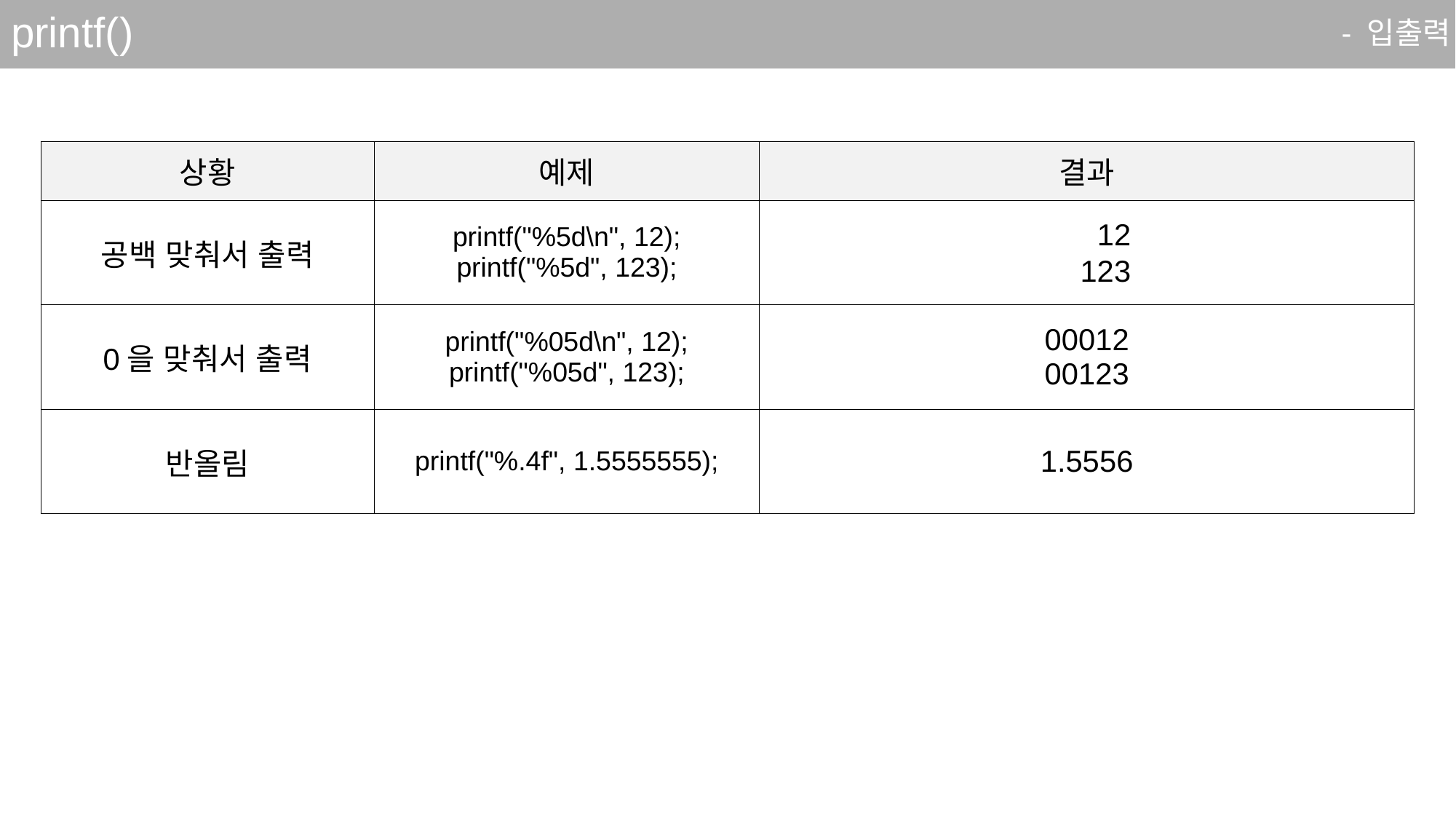

# printf()
- 입출력
| 상황 | 예제 | 결과 |
| --- | --- | --- |
| 공백 맞춰서 출력 | printf("%5d\n", 12); printf("%5d", 123); |  |
| 0을 맞춰서 출력 | printf("%05d\n", 12); printf("%05d", 123); | 00012 00123 |
| 반올림 | printf("%.4f", 1.5555555); | 1.5556 |
 12
   123